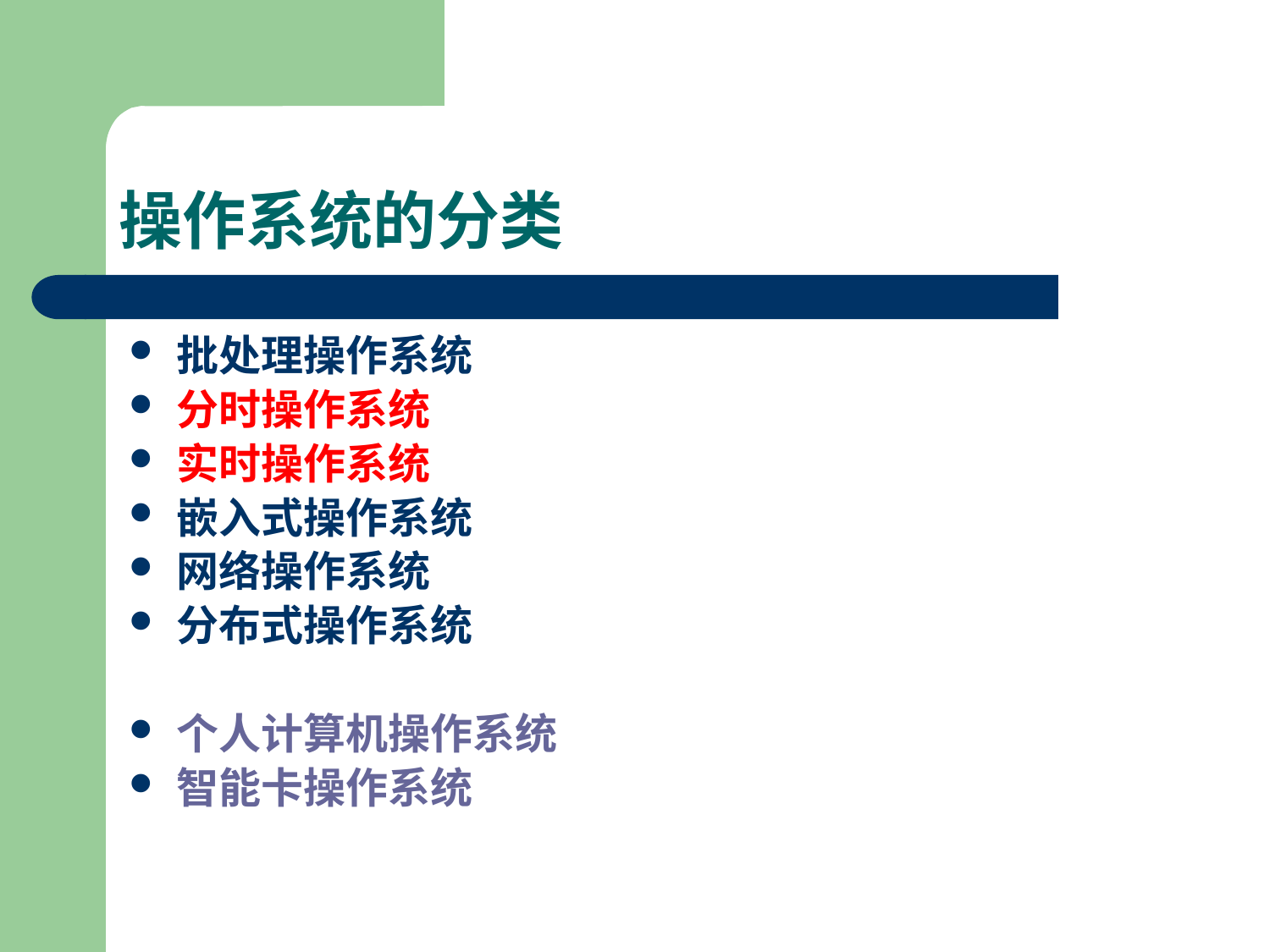

# 操作系统的分类
批处理操作系统
分时操作系统
实时操作系统
嵌入式操作系统
网络操作系统
分布式操作系统

个人计算机操作系统
智能卡操作系统